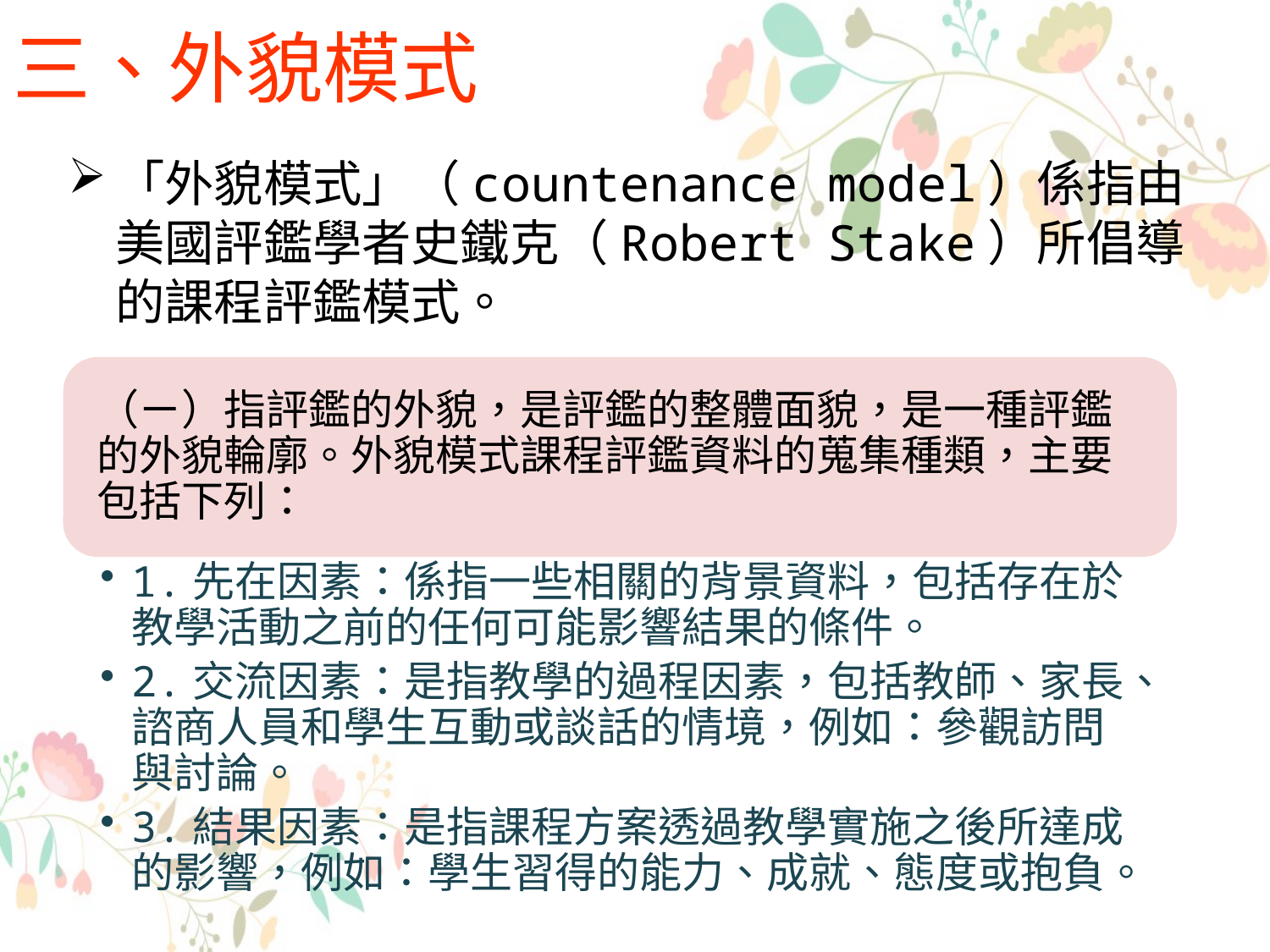

# 三、外貌模式
「外貌模式」（countenance model）係指由美國評鑑學者史鐵克（Robert Stake）所倡導的課程評鑑模式。
（ㄧ）指評鑑的外貌，是評鑑的整體面貌，是一種評鑑的外貌輪廓。外貌模式課程評鑑資料的蒐集種類，主要包括下列：
1.先在因素：係指一些相關的背景資料，包括存在於教學活動之前的任何可能影響結果的條件。
2.交流因素：是指教學的過程因素，包括教師、家長、諮商人員和學生互動或談話的情境，例如：參觀訪問與討論。
3.結果因素：是指課程方案透過教學實施之後所達成的影響，例如：學生習得的能力、成就、態度或抱負。